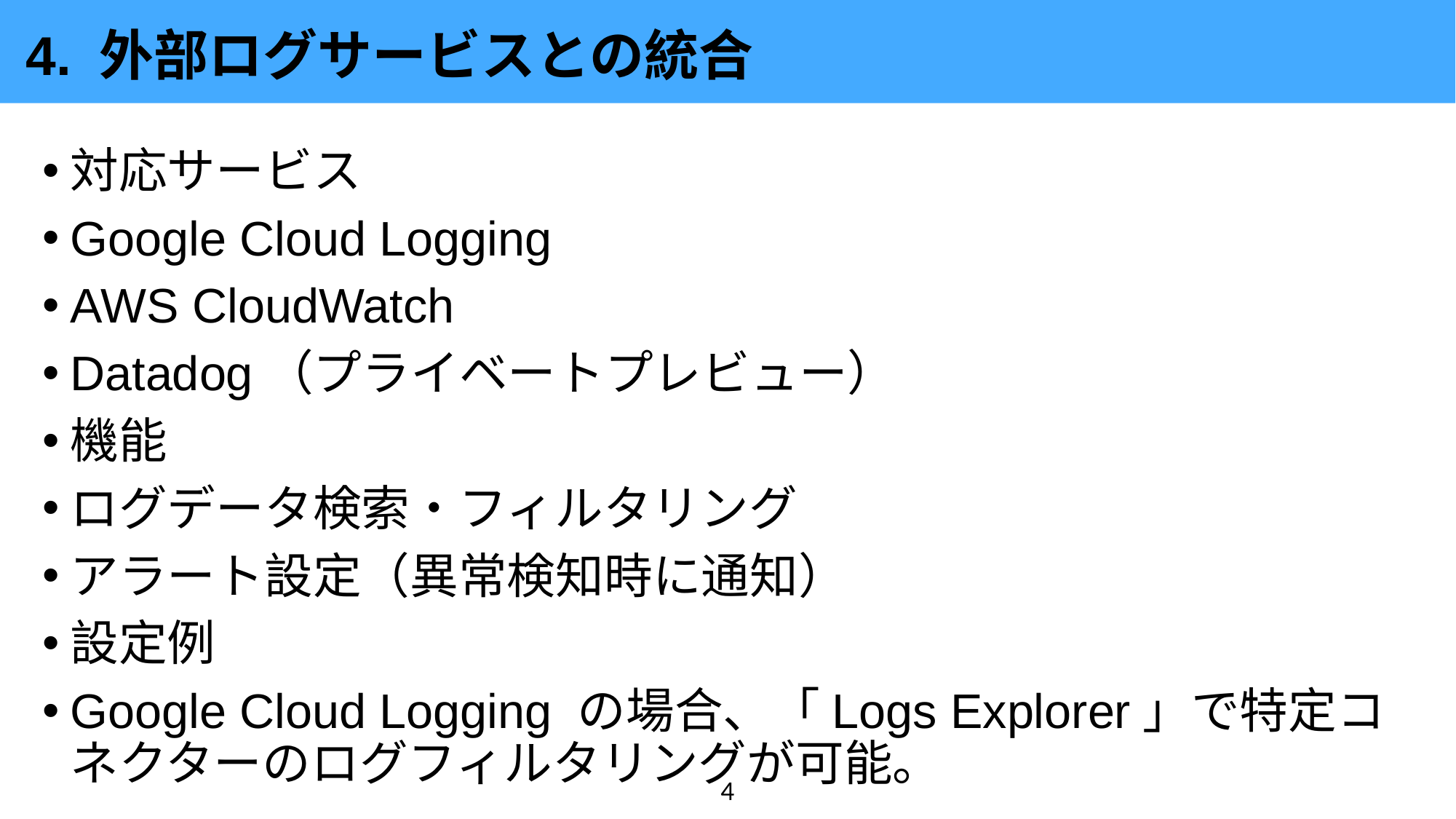

# 4. 外部ログサービスとの統合
対応サービス
Google Cloud Logging
AWS CloudWatch
Datadog（プライベートプレビュー）
機能
ログデータ検索・フィルタリング
アラート設定（異常検知時に通知）
設定例
Google Cloud Logging の場合、「Logs Explorer」で特定コネクターのログフィルタリングが可能。